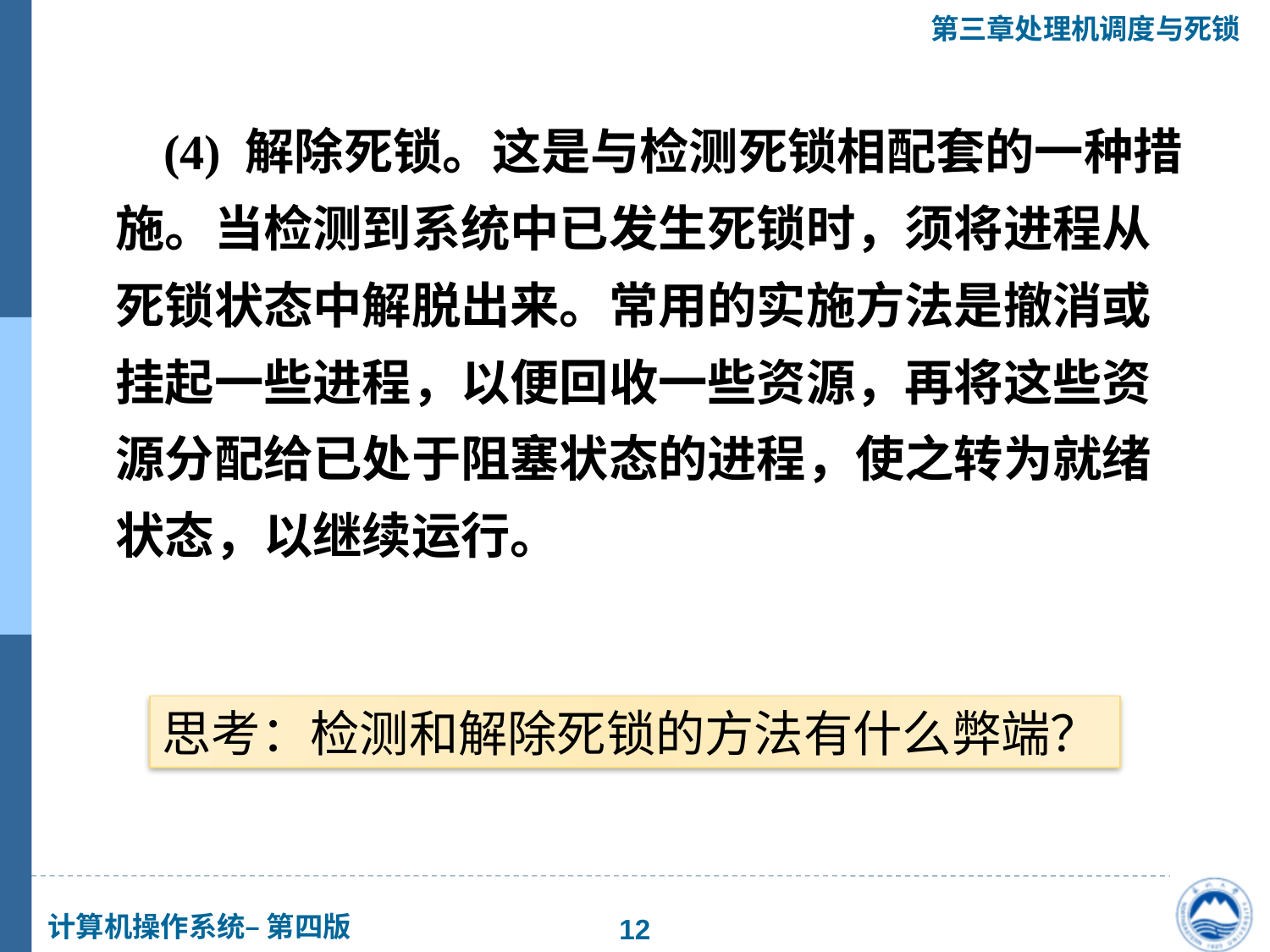

(4) 解除死锁。这是与检测死锁相配套的一种措施。当检测到系统中已发生死锁时，须将进程从死锁状态中解脱出来。常用的实施方法是撤消或挂起一些进程，以便回收一些资源，再将这些资源分配给已处于阻塞状态的进程，使之转为就绪状态，以继续运行。
思考：检测和解除死锁的方法有什么弊端？